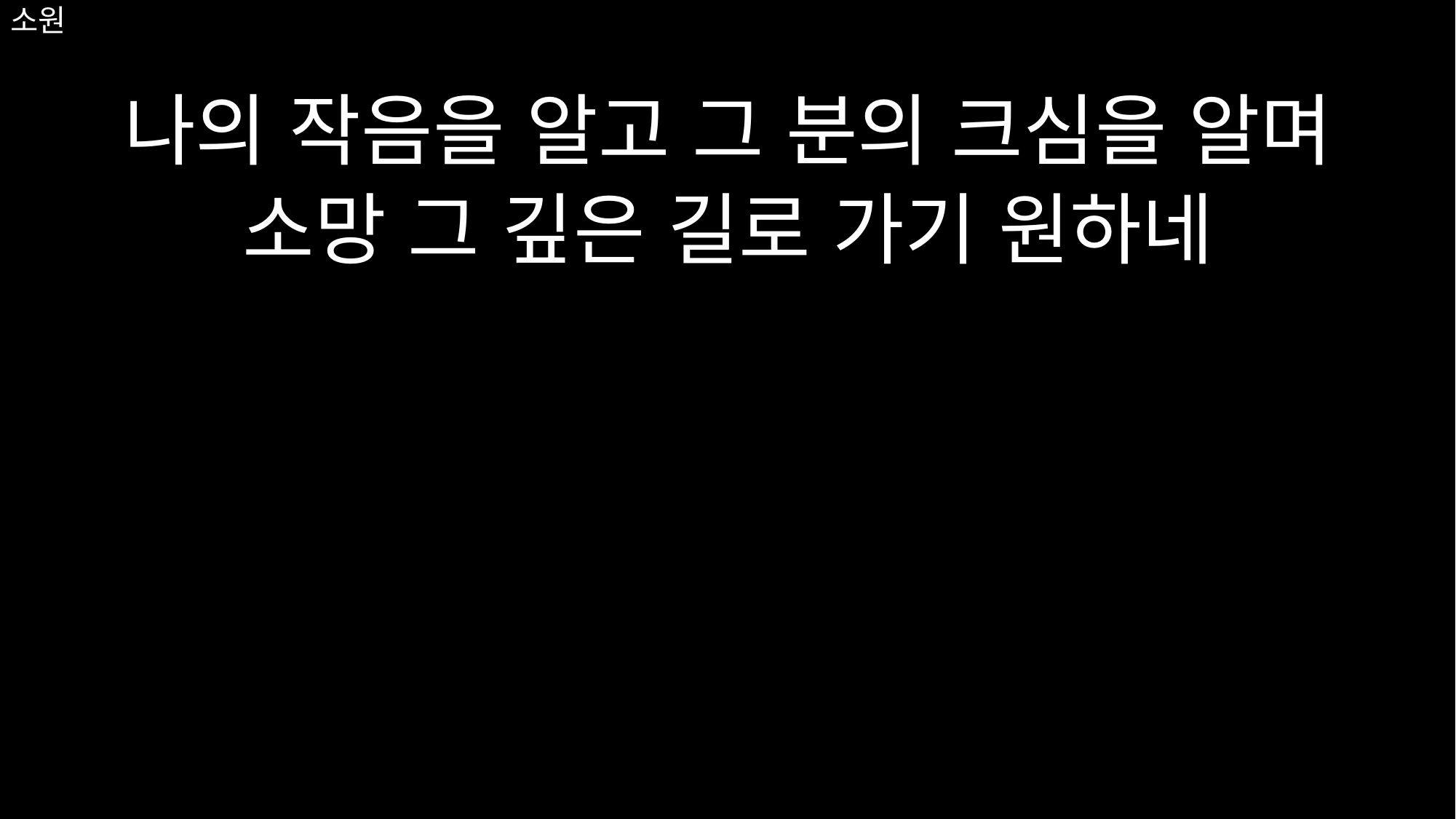

나의 작음을 알고 그 분의 크심을 알며
소망 그 깊은 길로 가기 원하네

# 소원